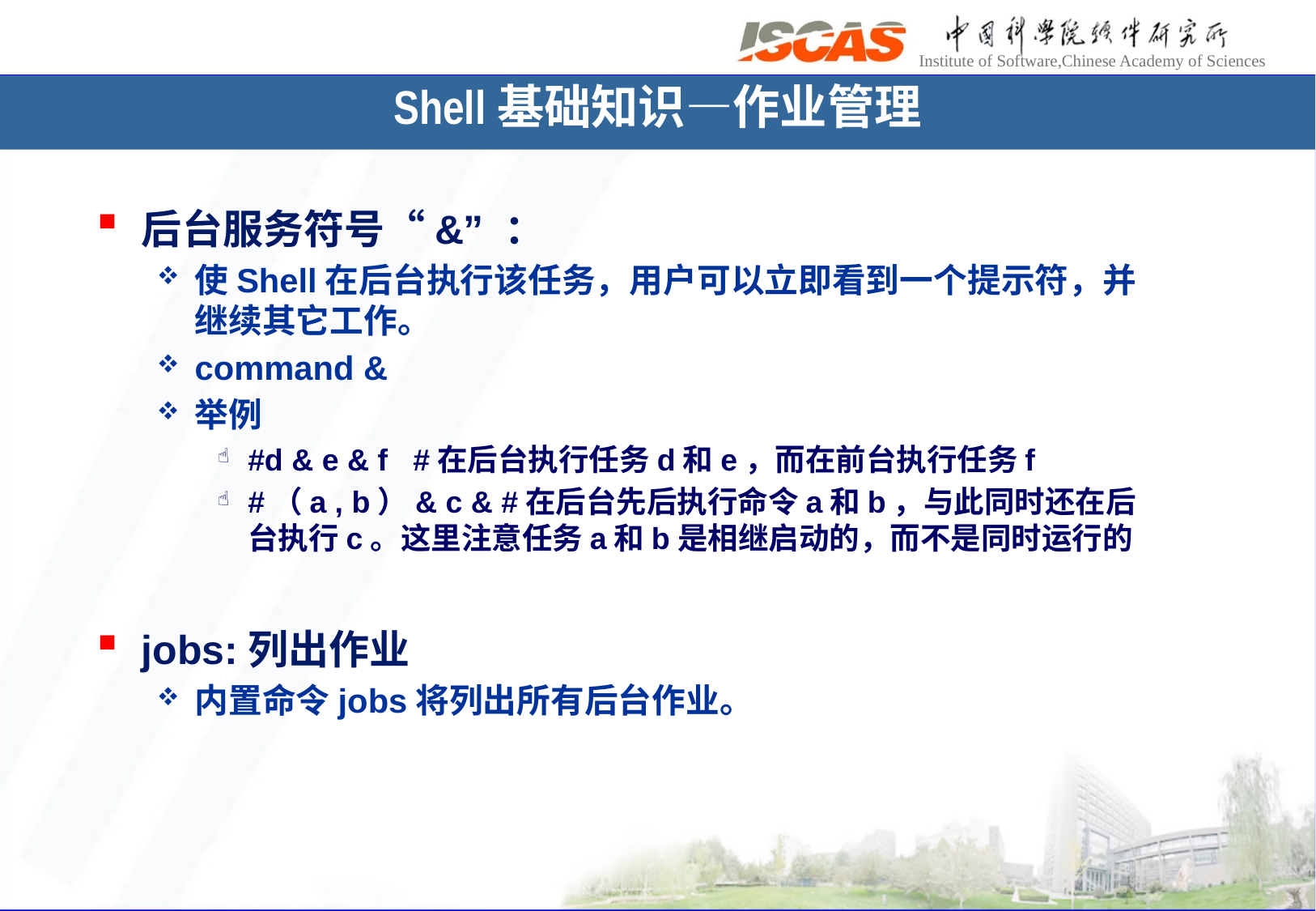

Shell基础知识—作业管理
后台服务符号“&” ：
使Shell在后台执行该任务，用户可以立即看到一个提示符，并继续其它工作。
command &
举例
#d & e & f   #在后台执行任务d和e，而在前台执行任务f
#（a , b）& c & #在后台先后执行命令a和b，与此同时还在后台执行c。这里注意任务a和b是相继启动的，而不是同时运行的

jobs:列出作业
内置命令jobs将列出所有后台作业。